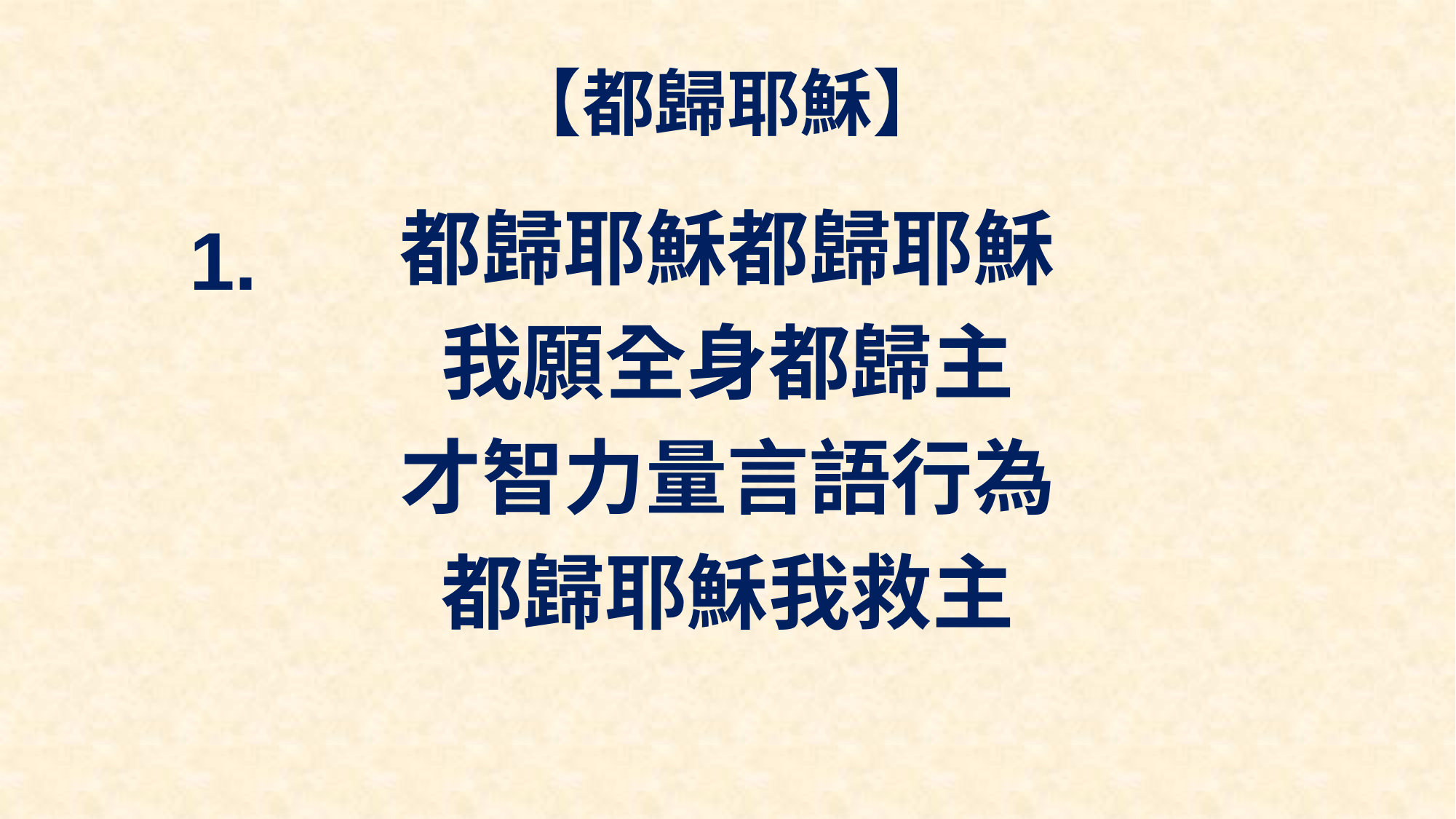

# 【都歸耶穌】
都歸耶穌都歸耶穌
我願全身都歸主
才智力量言語行為
都歸耶穌我救主
1.